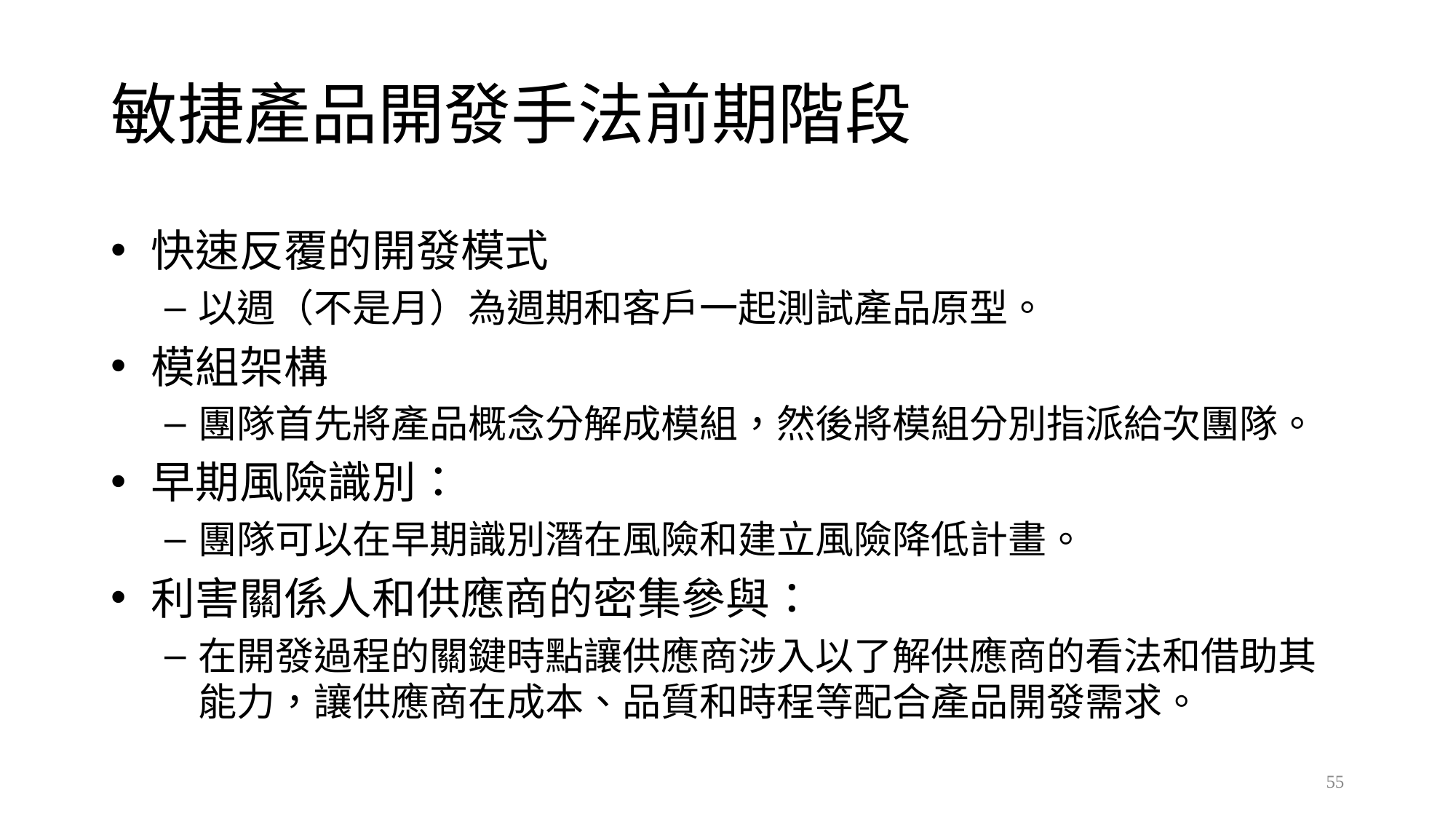

# 敏捷產品開發手法前期階段
快速反覆的開發模式
以週（不是月）為週期和客戶一起測試產品原型。
模組架構
團隊首先將產品概念分解成模組，然後將模組分別指派給次團隊。
早期風險識別：
團隊可以在早期識別潛在風險和建立風險降低計畫。
利害關係人和供應商的密集參與：
在開發過程的關鍵時點讓供應商涉入以了解供應商的看法和借助其能力，讓供應商在成本、品質和時程等配合產品開發需求。

55